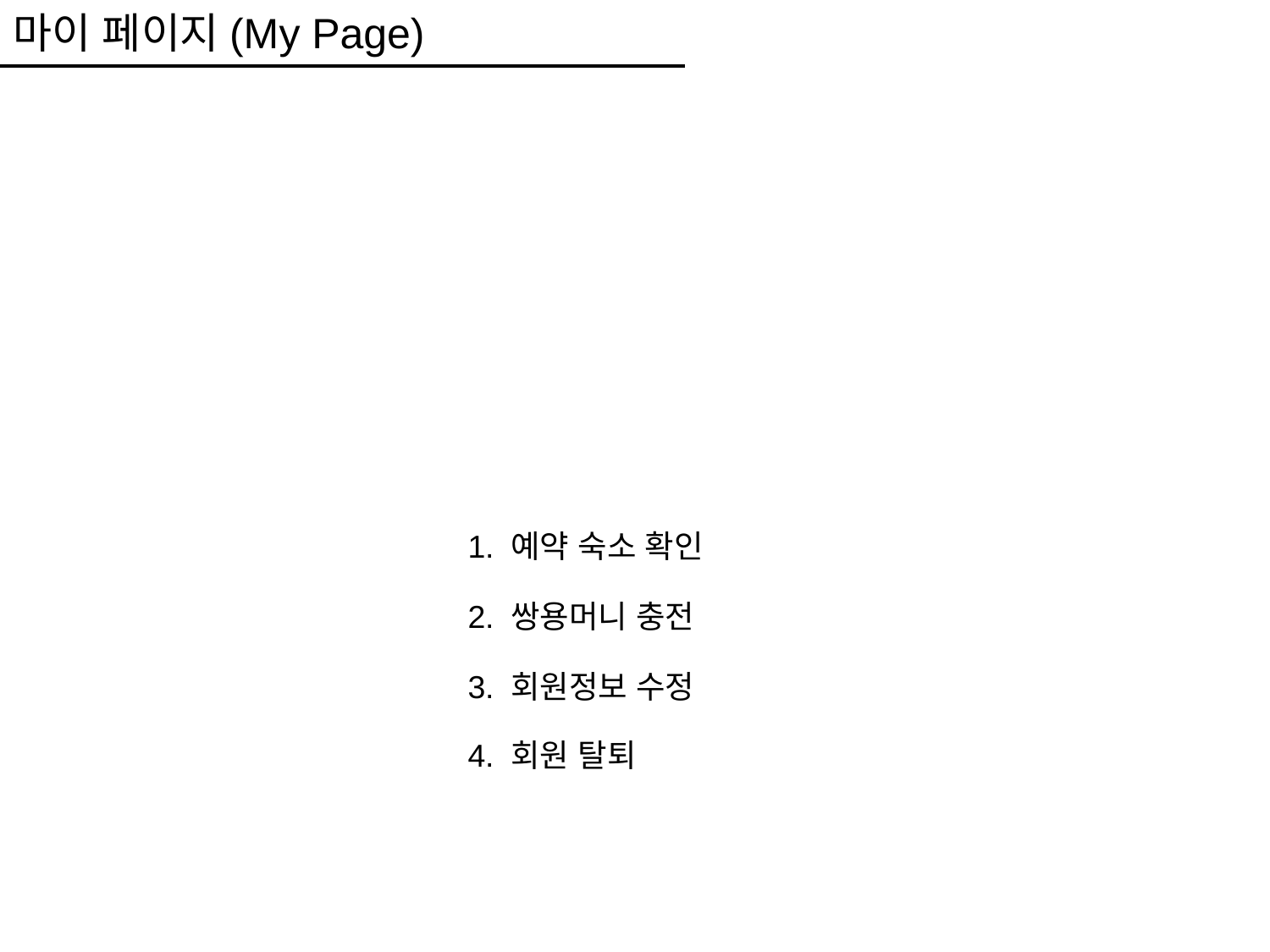

마이 페이지(My Page)

1. 예약 숙소 확인
2. 쌍용머니 충전
3. 회원정보 수정
4. 회원 탈퇴